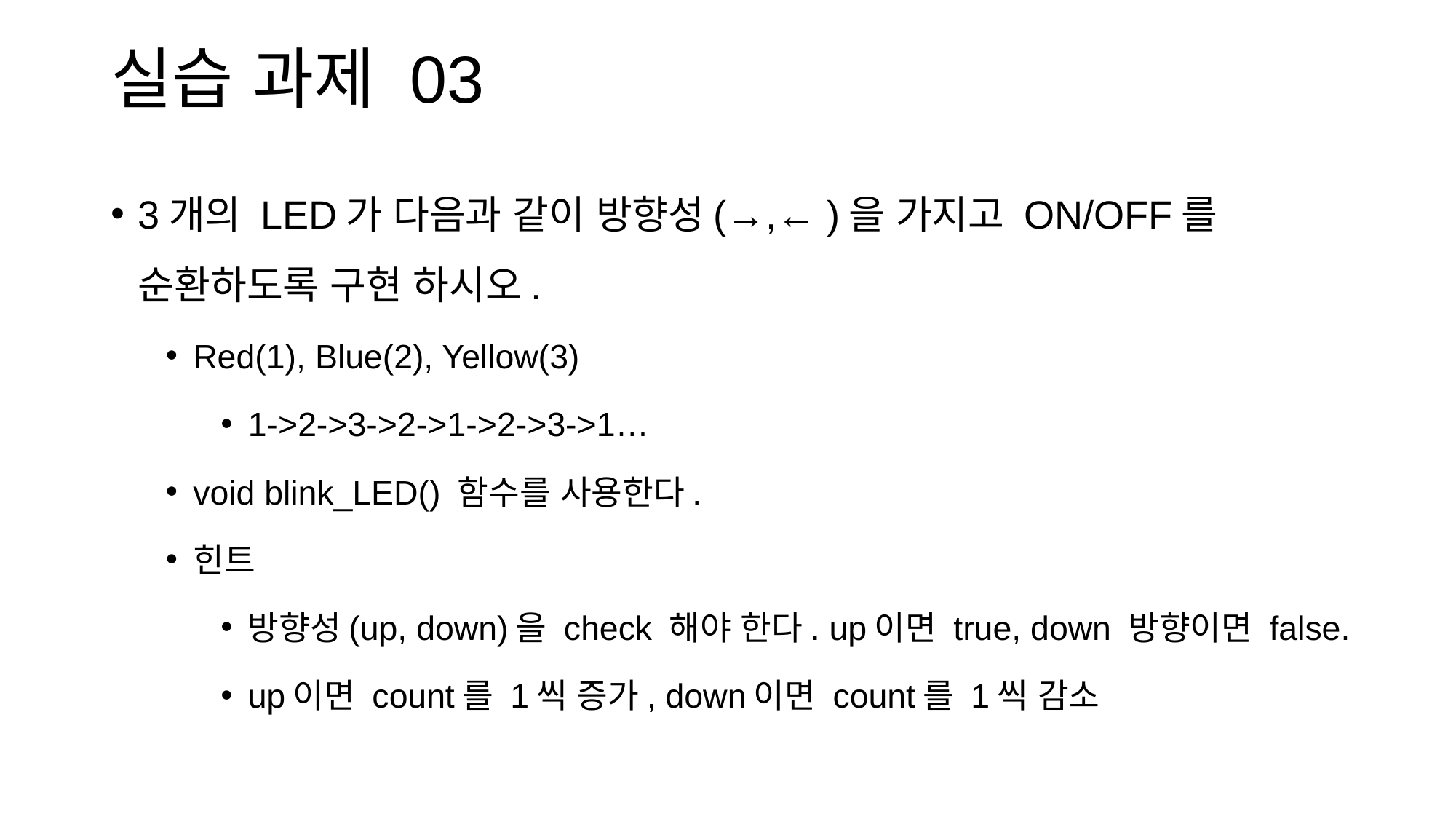

# 실습 과제 03
3개의 LED가 다음과 같이 방향성(→,← )을 가지고 ON/OFF를 순환하도록 구현 하시오.
Red(1), Blue(2), Yellow(3)
1->2->3->2->1->2->3->1…
void blink_LED() 함수를 사용한다.
힌트
방향성(up, down)을 check 해야 한다. up이면 true, down 방향이면 false.
up이면 count를 1씩 증가, down이면 count를 1씩 감소